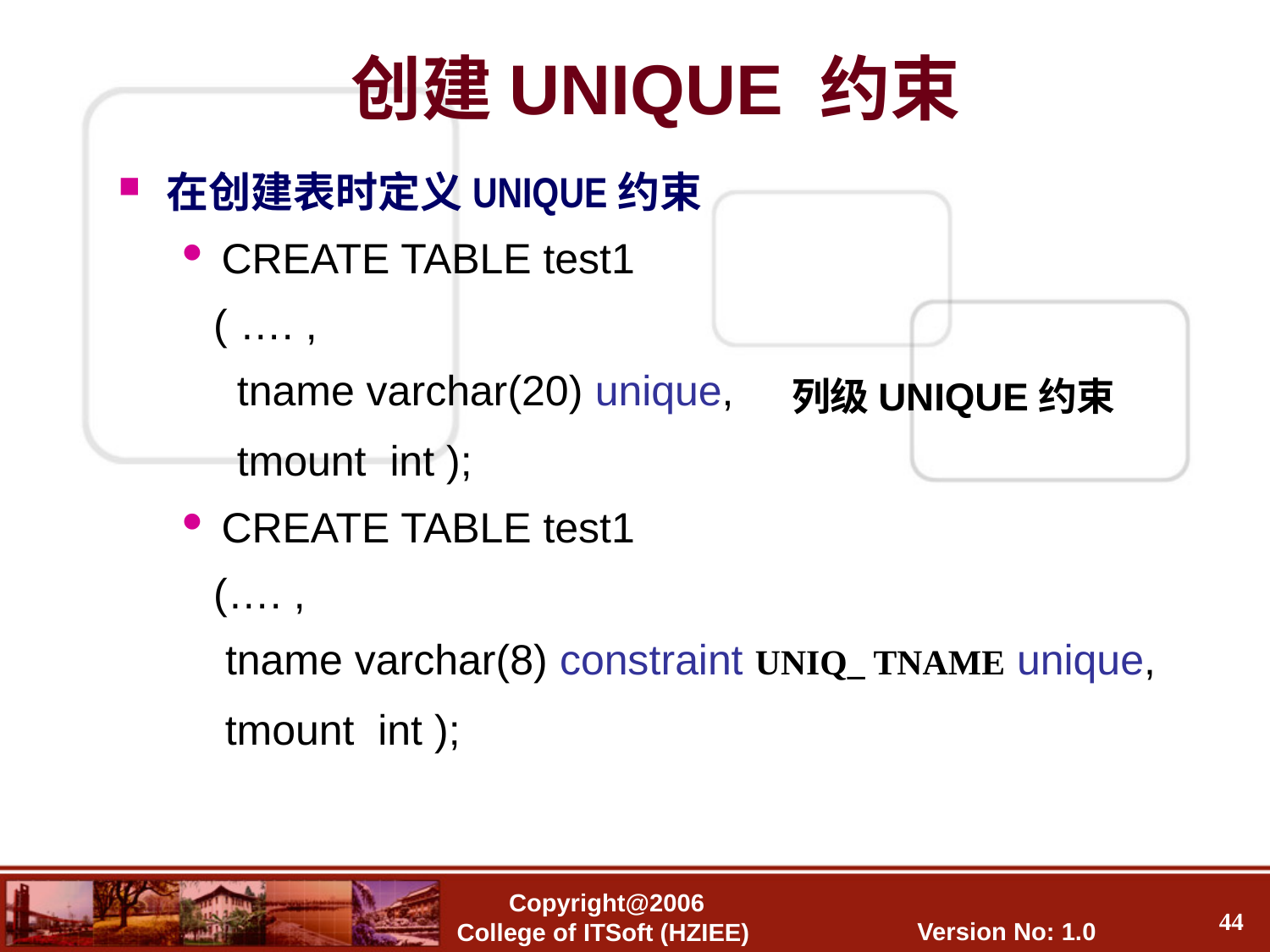

创建UNIQUE 约束
在创建表时定义UNIQUE约束
CREATE TABLE test1
	    ( …. ,
	      tname varchar(20) unique,
          tmount  int );
CREATE TABLE test1
	    (…. ,
	     tname varchar(8) constraint UNIQ_ TNAME unique,
         tmount  int );
列级UNIQUE约束